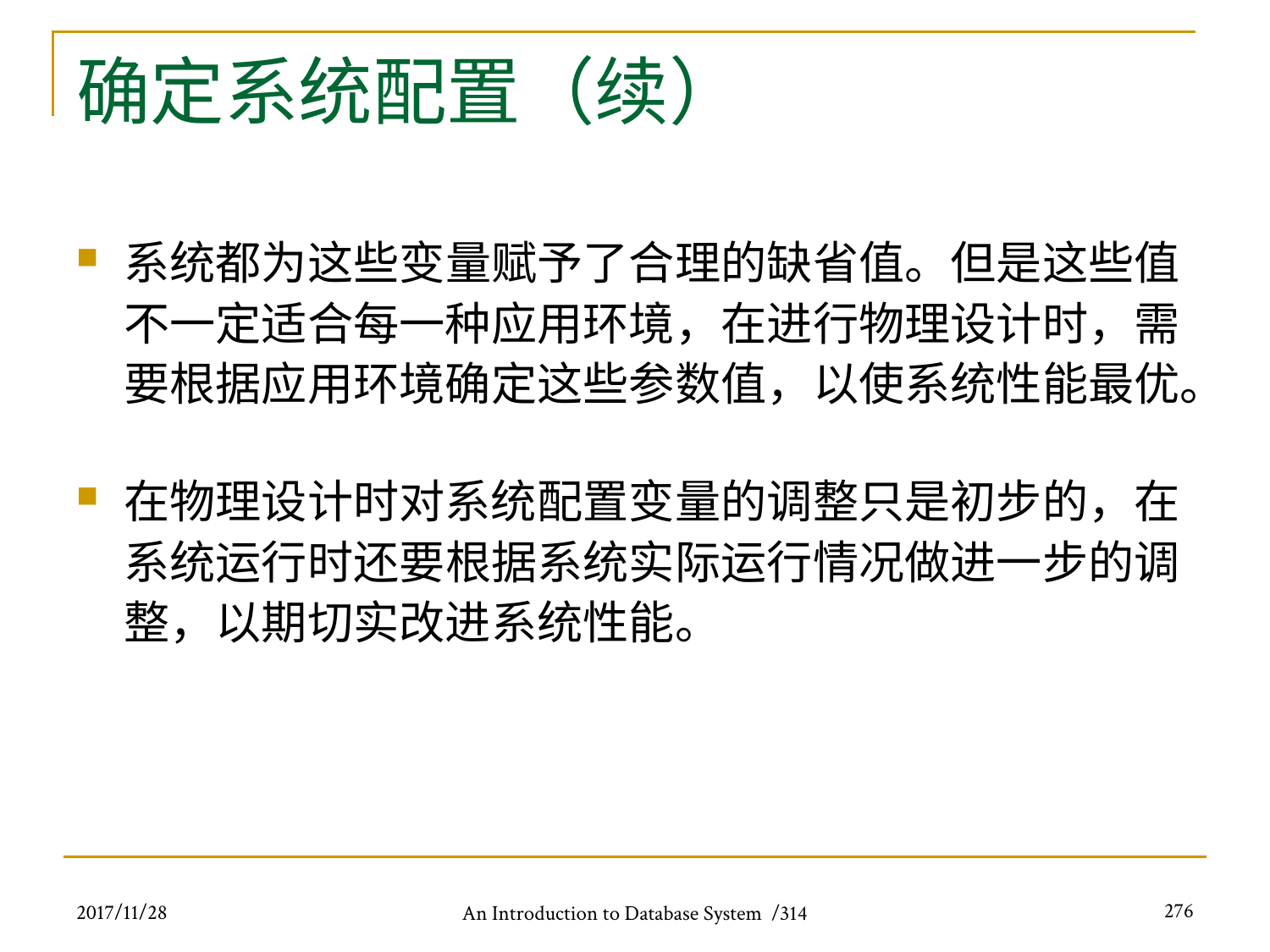

# 确定系统配置（续）
系统都为这些变量赋予了合理的缺省值。但是这些值不一定适合每一种应用环境，在进行物理设计时，需要根据应用环境确定这些参数值，以使系统性能最优。

在物理设计时对系统配置变量的调整只是初步的，在系统运行时还要根据系统实际运行情况做进一步的调整，以期切实改进系统性能。

2017/11/28
276
An Introduction to Database System  /314